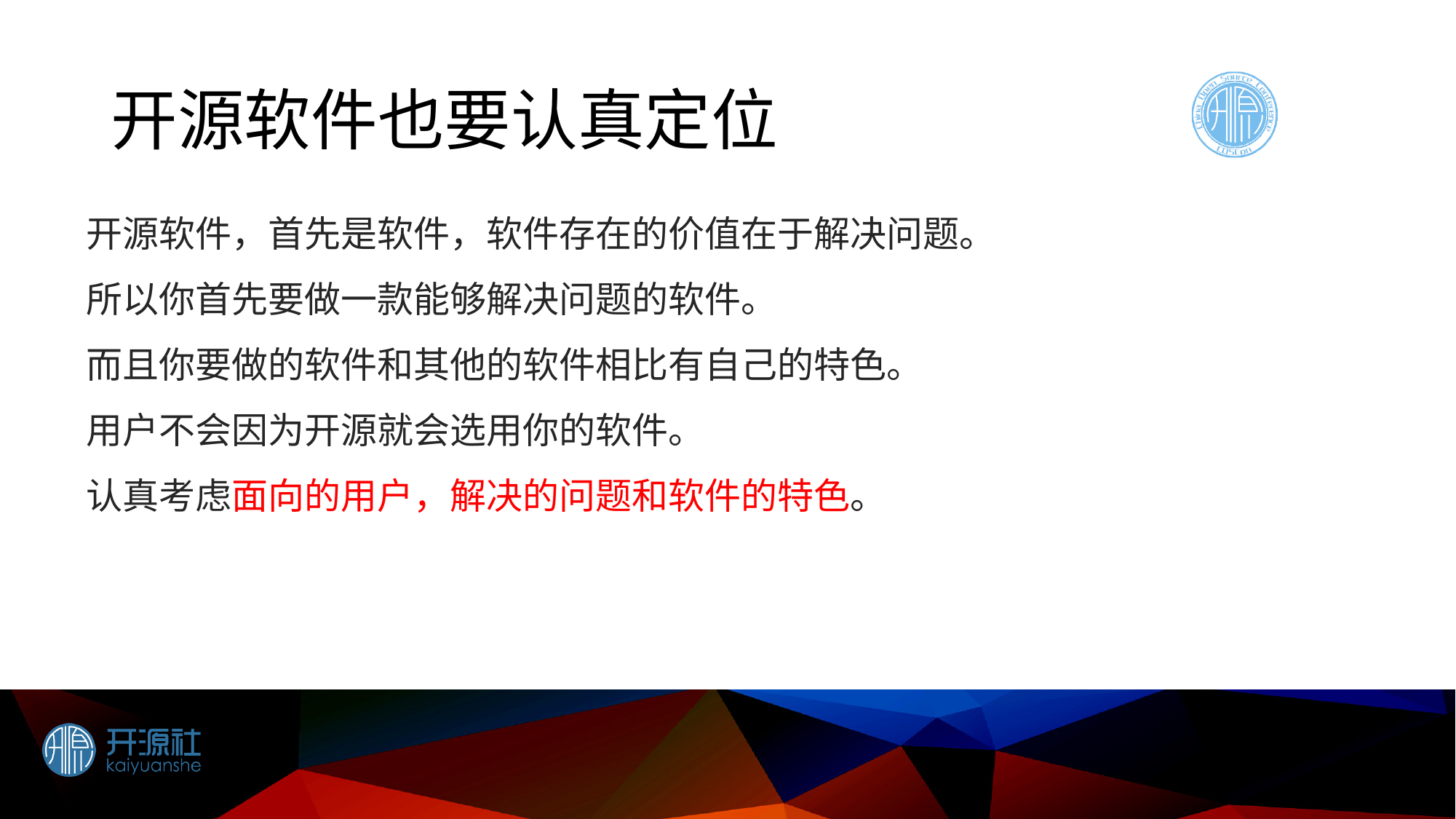

# 开源软件也要认真定位
开源软件，首先是软件，软件存在的价值在于解决问题。
所以你首先要做一款能够解决问题的软件。
而且你要做的软件和其他的软件相比有自己的特色。
用户不会因为开源就会选用你的软件。
认真考虑面向的用户，解决的问题和软件的特色。